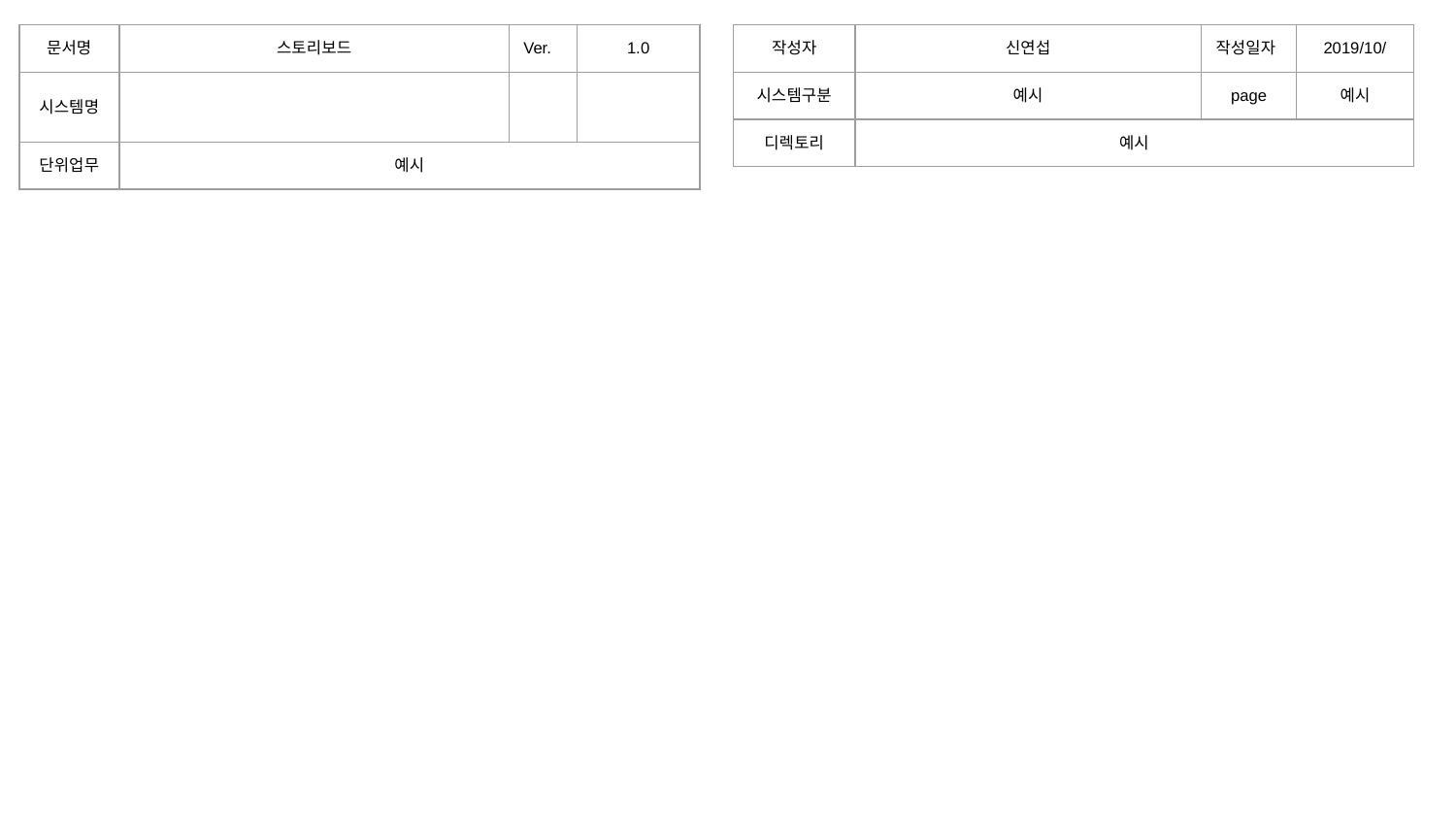

| 문서명 | 스토리보드 | Ver. | 1.0 |
| --- | --- | --- | --- |
| 시스템명 |  |  |  |
| 단위업무 | 예시 |  |  |
| 작성자 | 신연섭 | 작성일자 | 2019/10/ |
| --- | --- | --- | --- |
| 시스템구분 | 예시 | page | 예시 |
| 디렉토리 | 예시 |  |  |